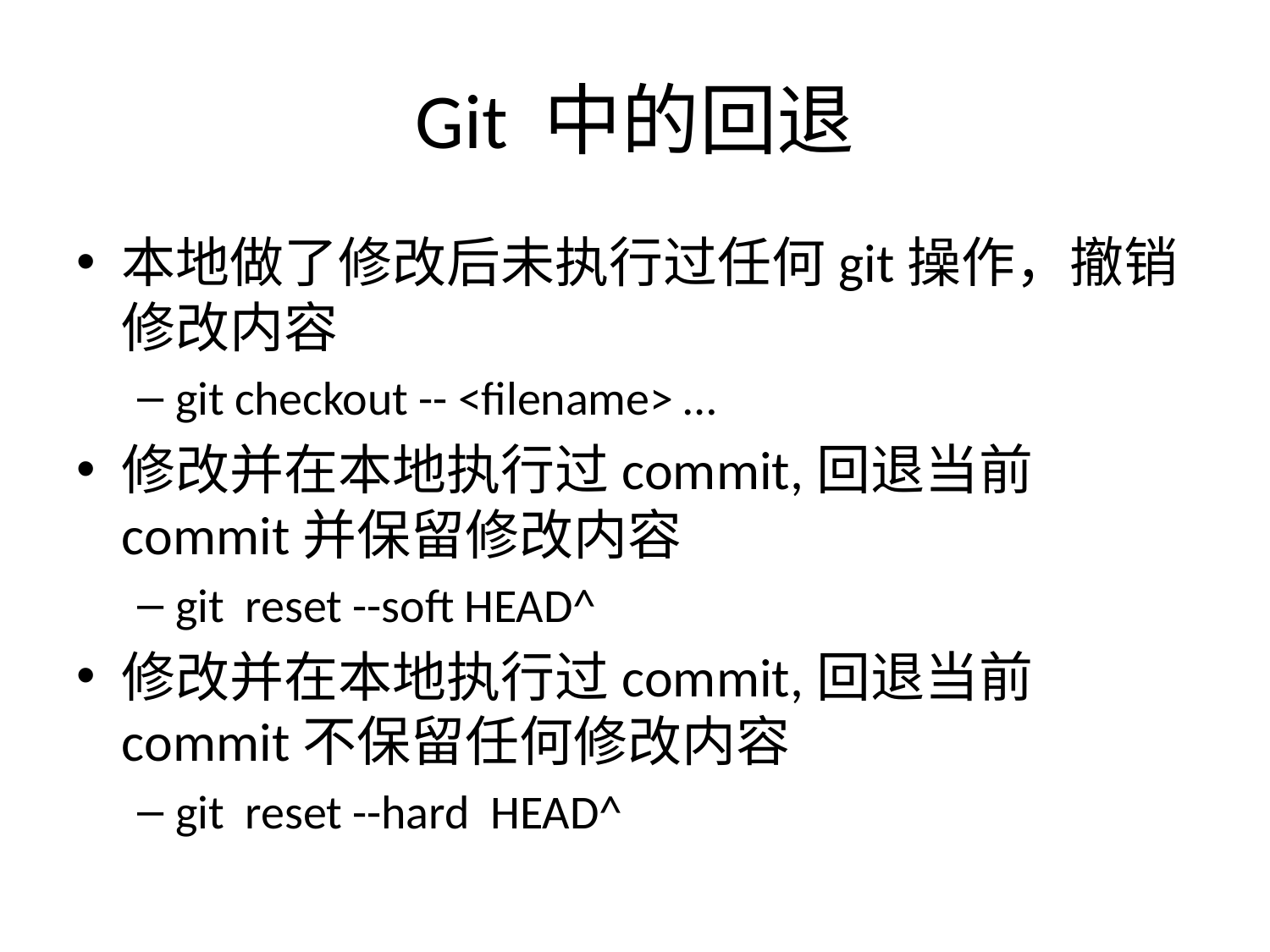

# Git 中的回退
本地做了修改后未执行过任何git操作，撤销修改内容
git checkout -- <filename> …
修改并在本地执行过commit,回退当前commit并保留修改内容
git  reset --soft HEAD^
修改并在本地执行过commit,回退当前commit不保留任何修改内容
git  reset --hard  HEAD^